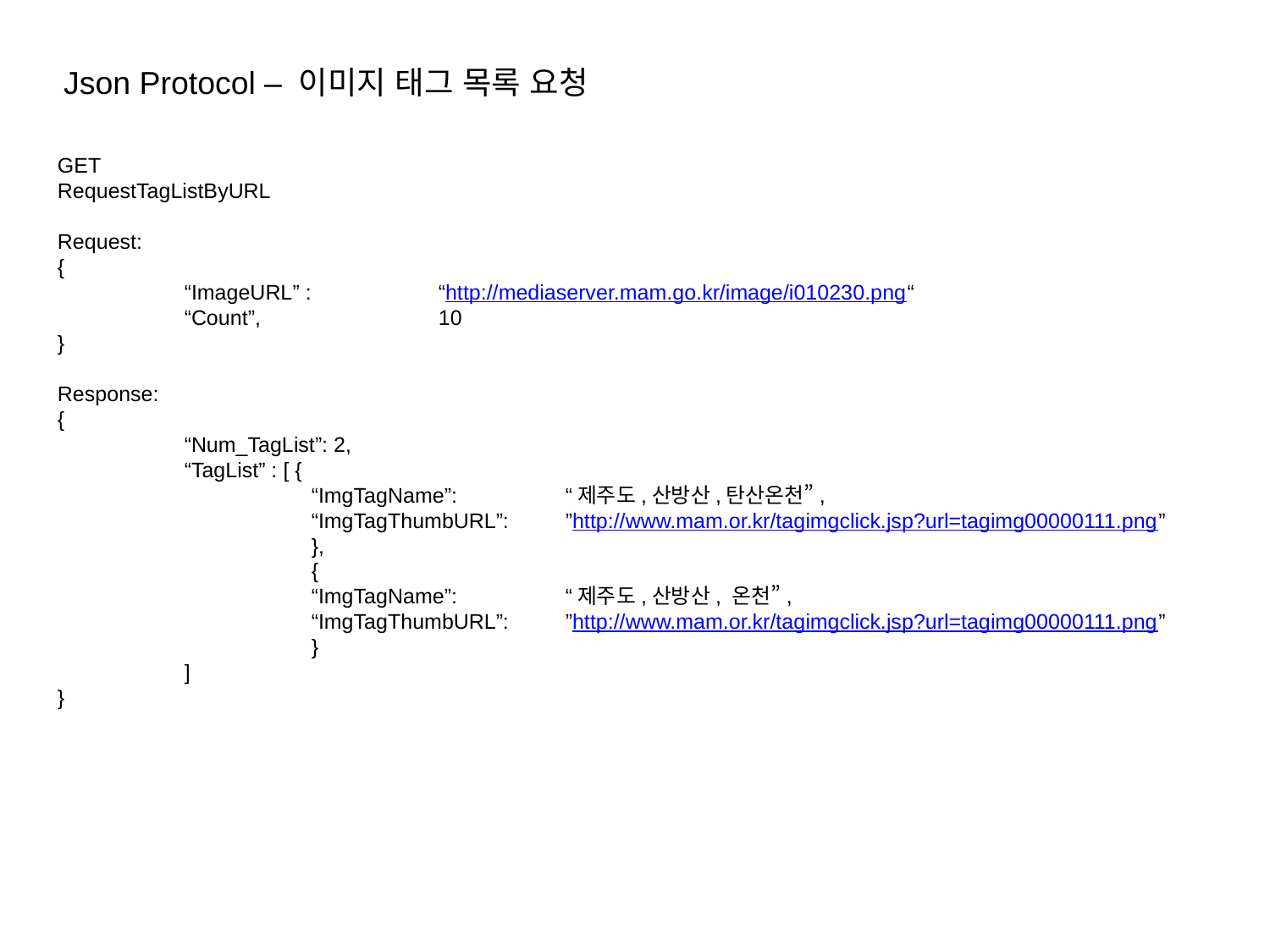

Json Protocol – 이미지 태그 목록 요청
GET
RequestTagListByURL

Request:
{
	“ImageURL” : 	“http://mediaserver.mam.go.kr/image/i010230.png“
	“Count”, 		10
}

Response:
{
	“Num_TagList”: 2,
	“TagList” : [ {
		“ImgTagName”:	“제주도,산방산,탄산온천”,
		“ImgTagThumbURL”: 	”http://www.mam.or.kr/tagimgclick.jsp?url=tagimg00000111.png”
		},
		{
		“ImgTagName”:	“제주도,산방산, 온천”,
		“ImgTagThumbURL”: 	”http://www.mam.or.kr/tagimgclick.jsp?url=tagimg00000111.png”
		}
	]
}